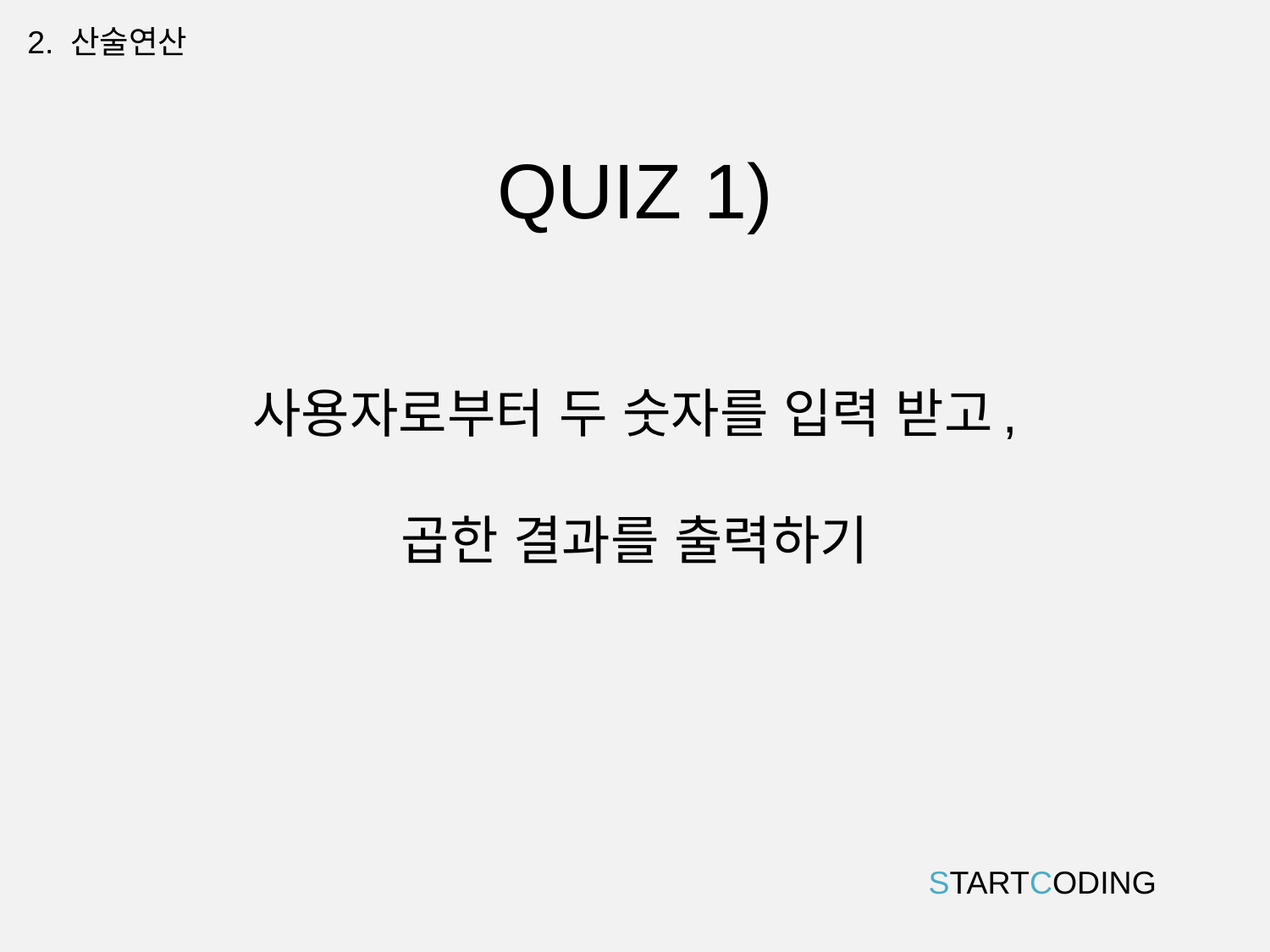

2. 산술연산
# QUIZ 1)
사용자로부터 두 숫자를 입력 받고,

곱한 결과를 출력하기

STARTCODING